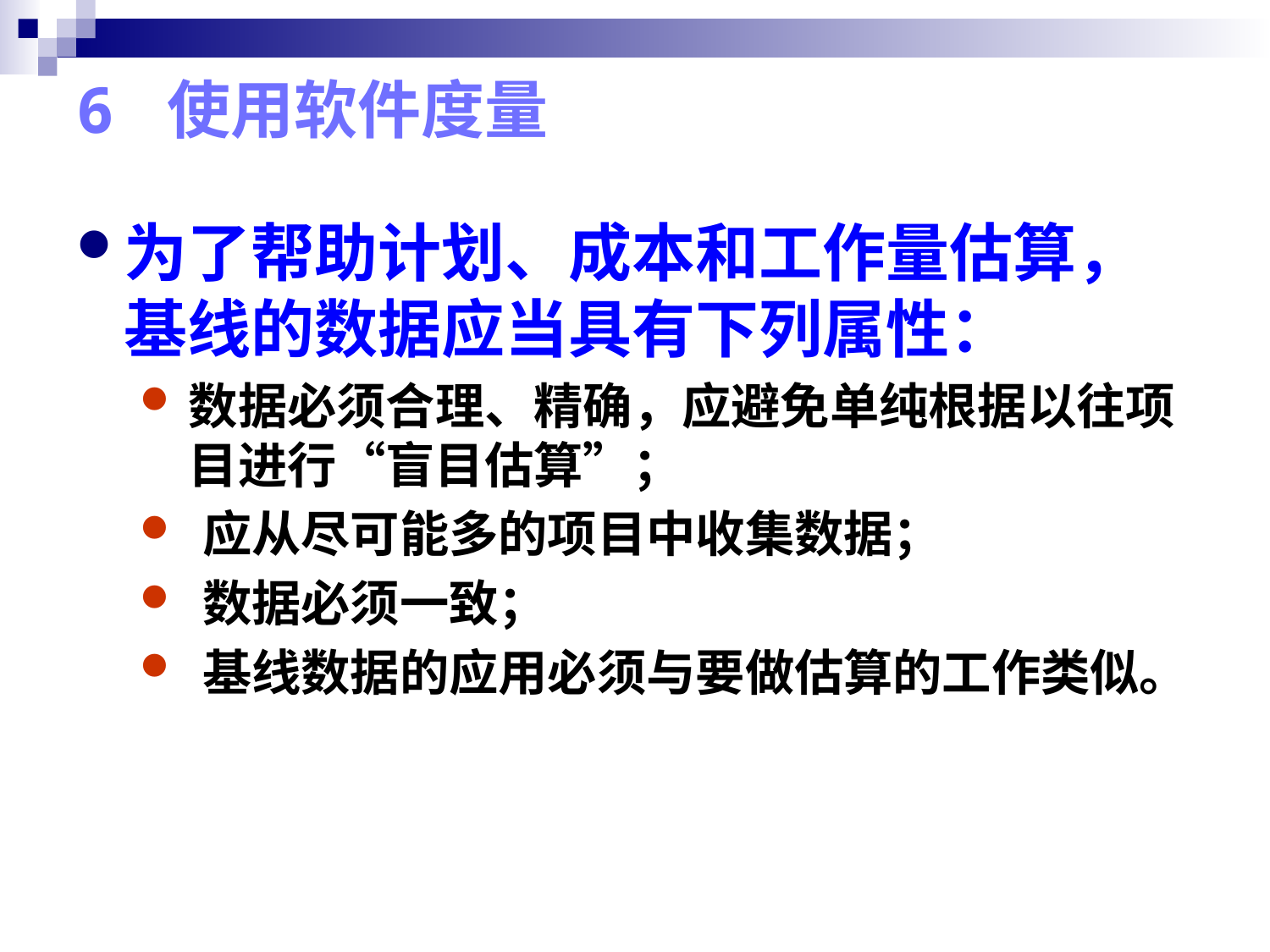

# 6 使用软件度量
为了帮助计划、成本和工作量估算，基线的数据应当具有下列属性：
数据必须合理、精确，应避免单纯根据以往项目进行“盲目估算”；
 应从尽可能多的项目中收集数据；
 数据必须一致；
 基线数据的应用必须与要做估算的工作类似。

38